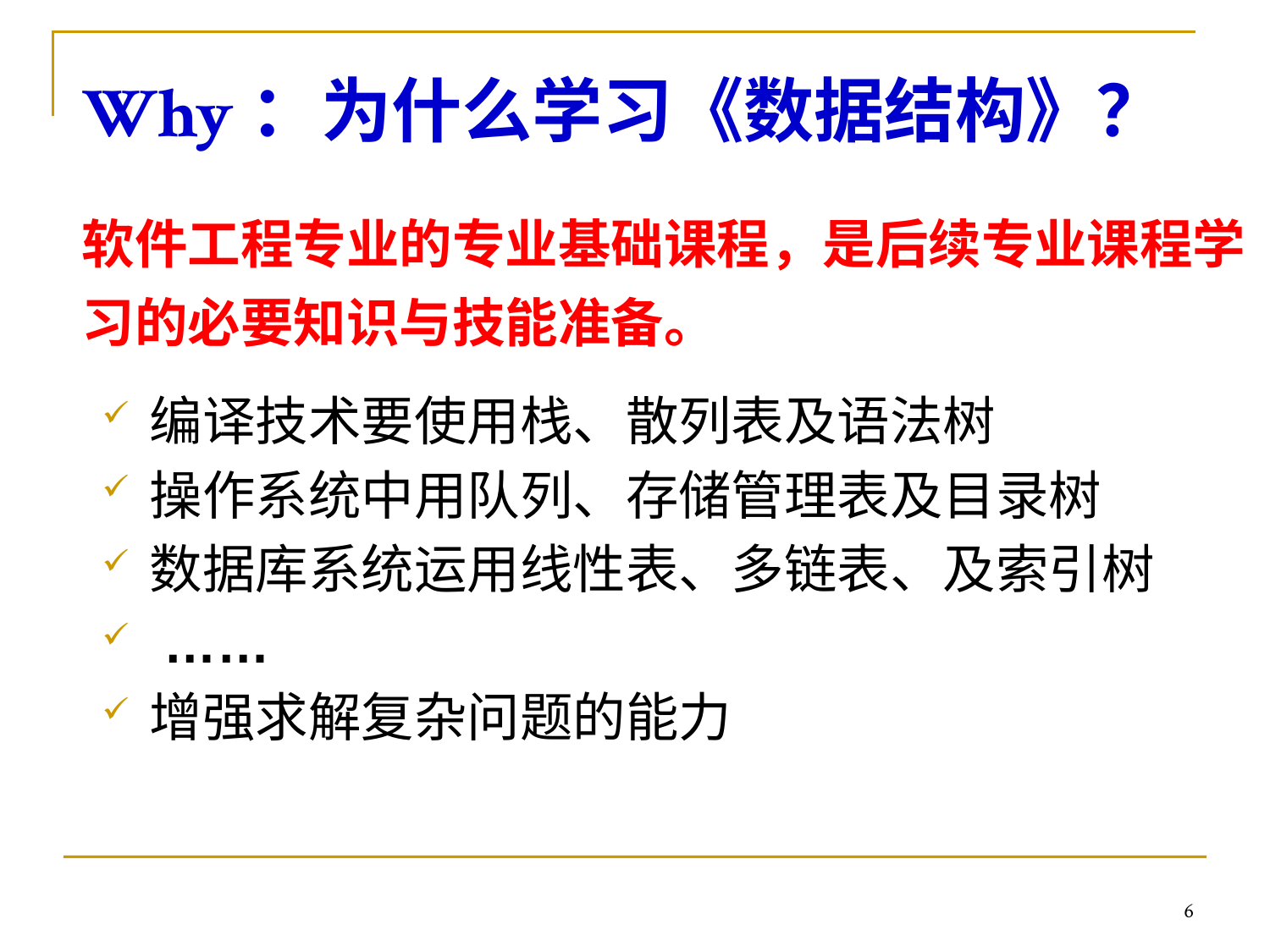

# Why：为什么学习《数据结构》？
软件工程专业的专业基础课程，是后续专业课程学习的必要知识与技能准备。

编译技术要使用栈、散列表及语法树
操作系统中用队列、存储管理表及目录树
数据库系统运用线性表、多链表、及索引树
 ……
增强求解复杂问题的能力

6